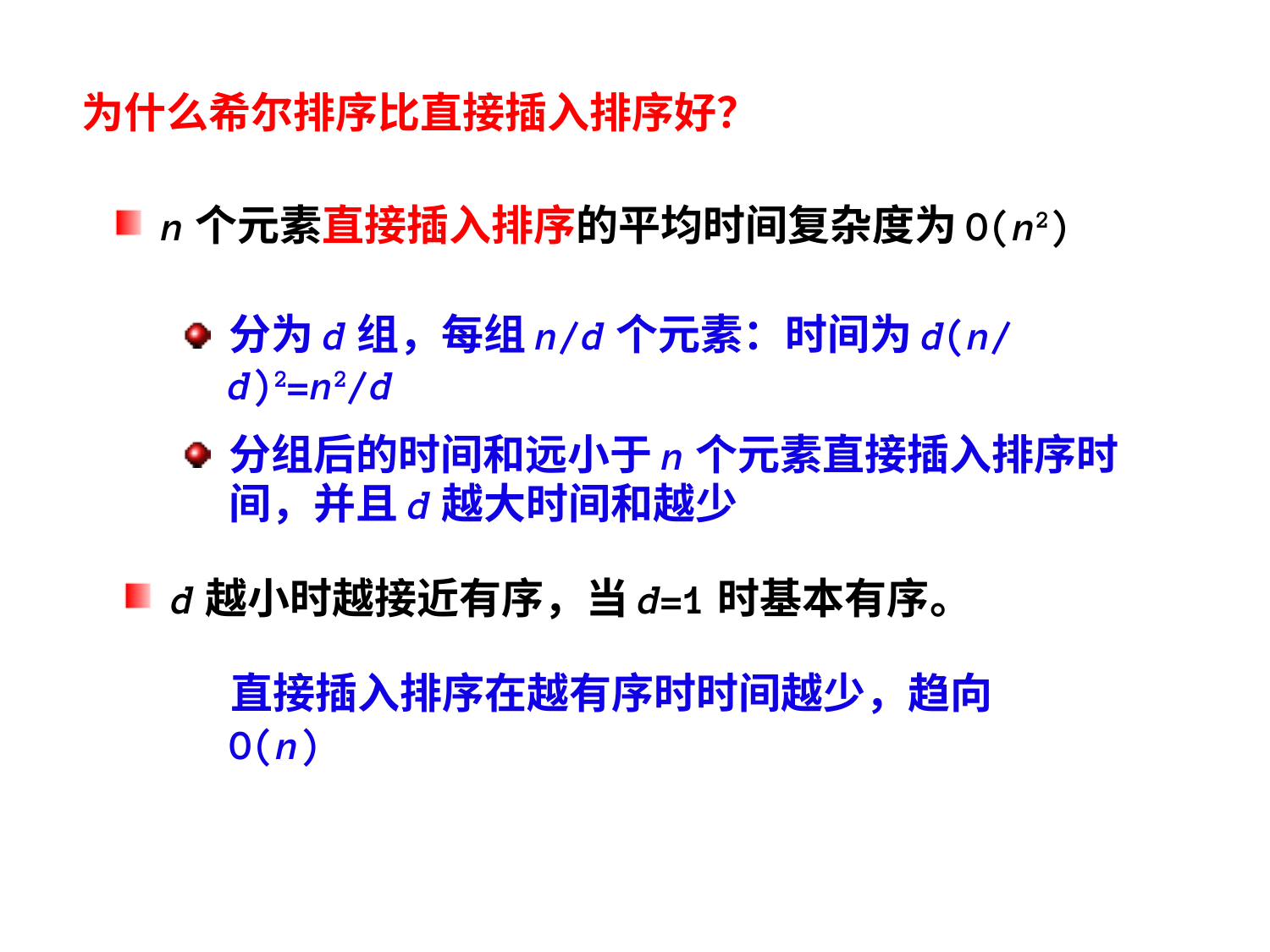

为什么希尔排序比直接插入排序好？
n个元素直接插入排序的平均时间复杂度为O(n2)
分为d组，每组n/d个元素：时间为d(n/d)2=n2/d
分组后的时间和远小于n个元素直接插入排序时间，并且d越大时间和越少
d越小时越接近有序，当d=1时基本有序。
直接插入排序在越有序时时间越少，趋向O(n)